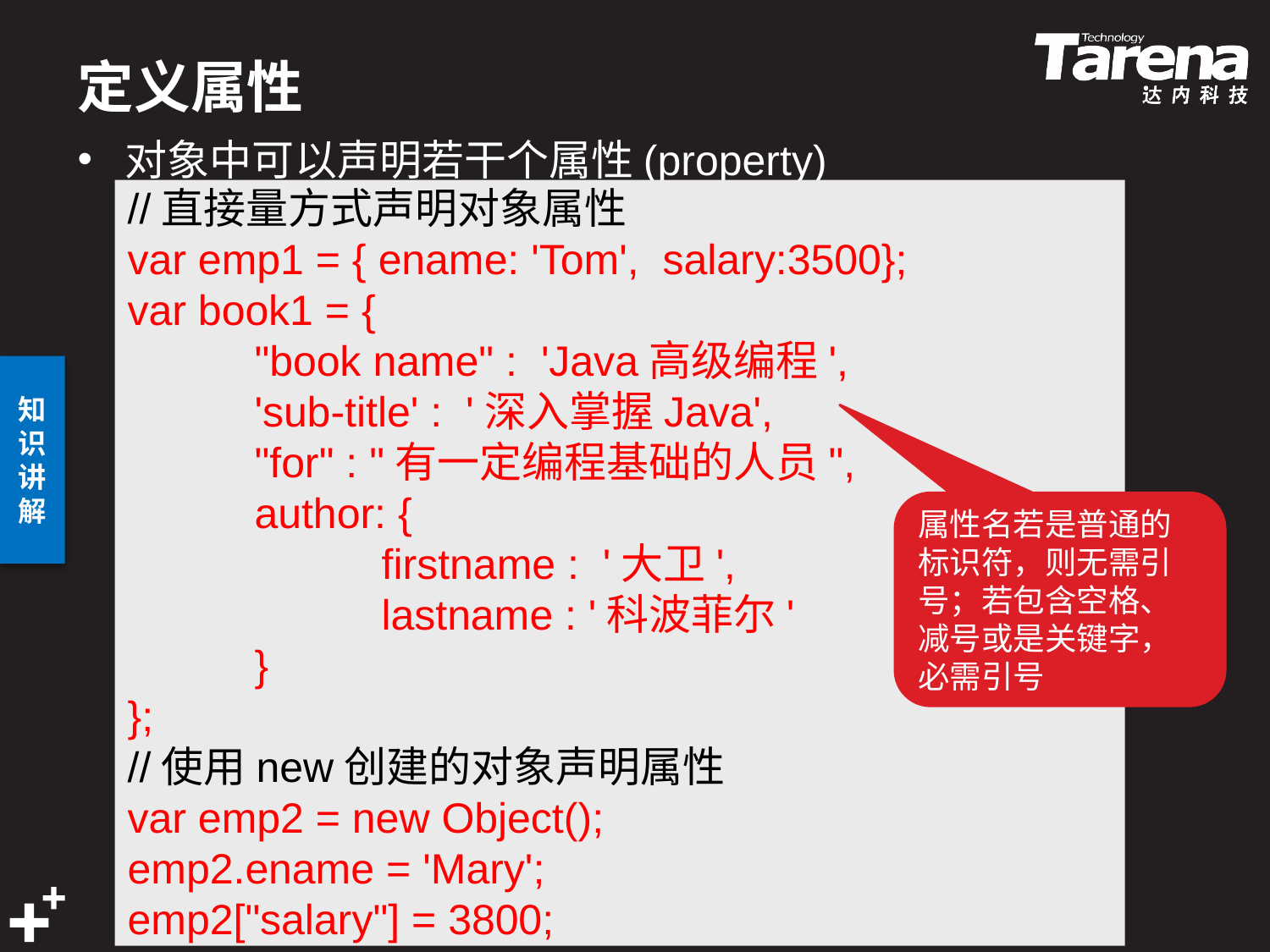

# 定义属性
对象中可以声明若干个属性(property)
//直接量方式声明对象属性
var emp1 = { ename: 'Tom',  salary:3500};
var book1 = {
	"book name" :  'Java高级编程',
	'sub-title' :  '深入掌握Java',
	"for" : "有一定编程基础的人员",
	author: {
		firstname :  '大卫',
		lastname : '科波菲尔'
	}
};
//使用new创建的对象声明属性
var emp2 = new Object();
emp2.ename = 'Mary';
emp2["salary"] = 3800;
属性名若是普通的标识符，则无需引号；若包含空格、减号或是关键字，必需引号